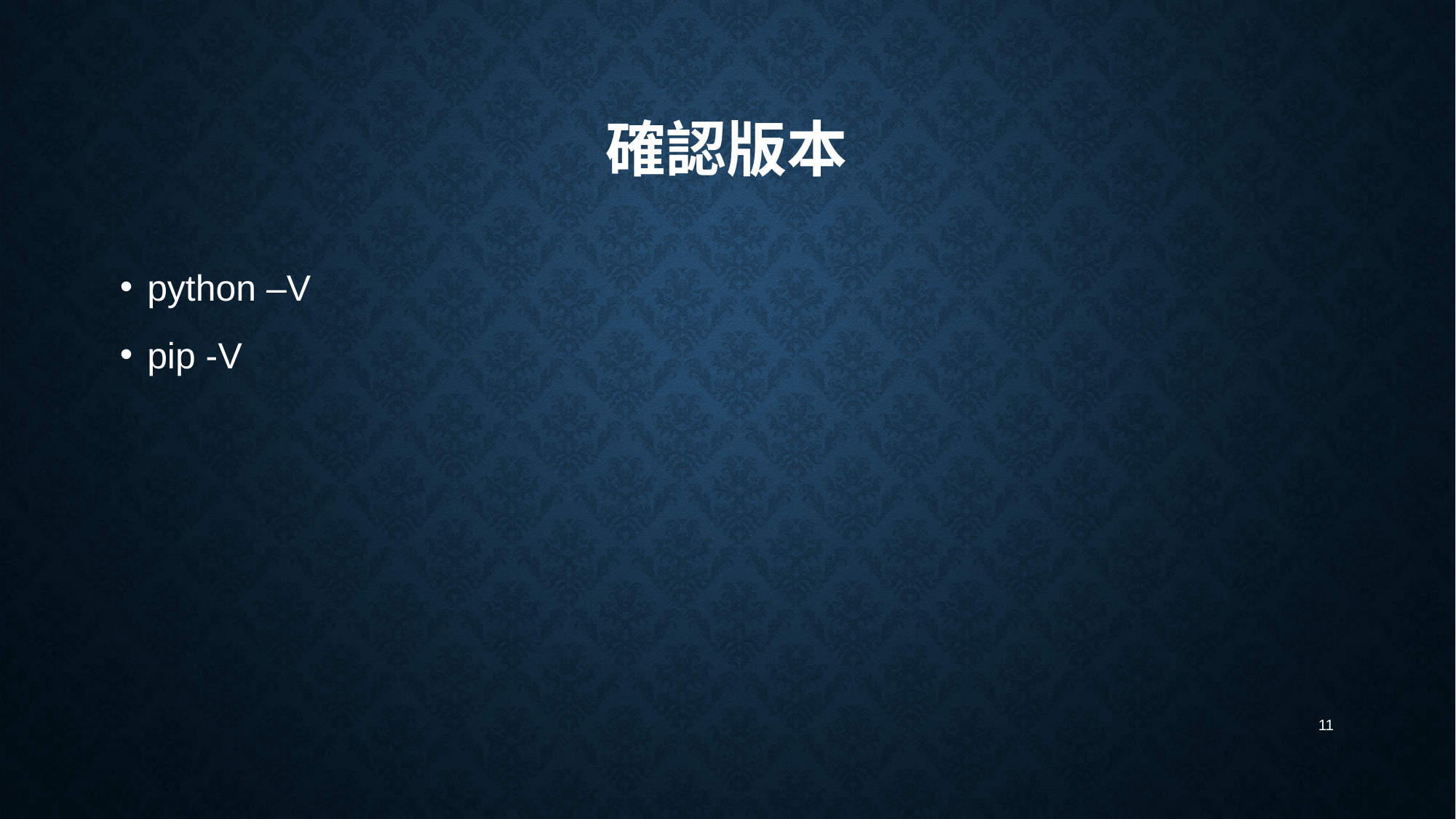

# 確認版本
python –V
pip -V
11